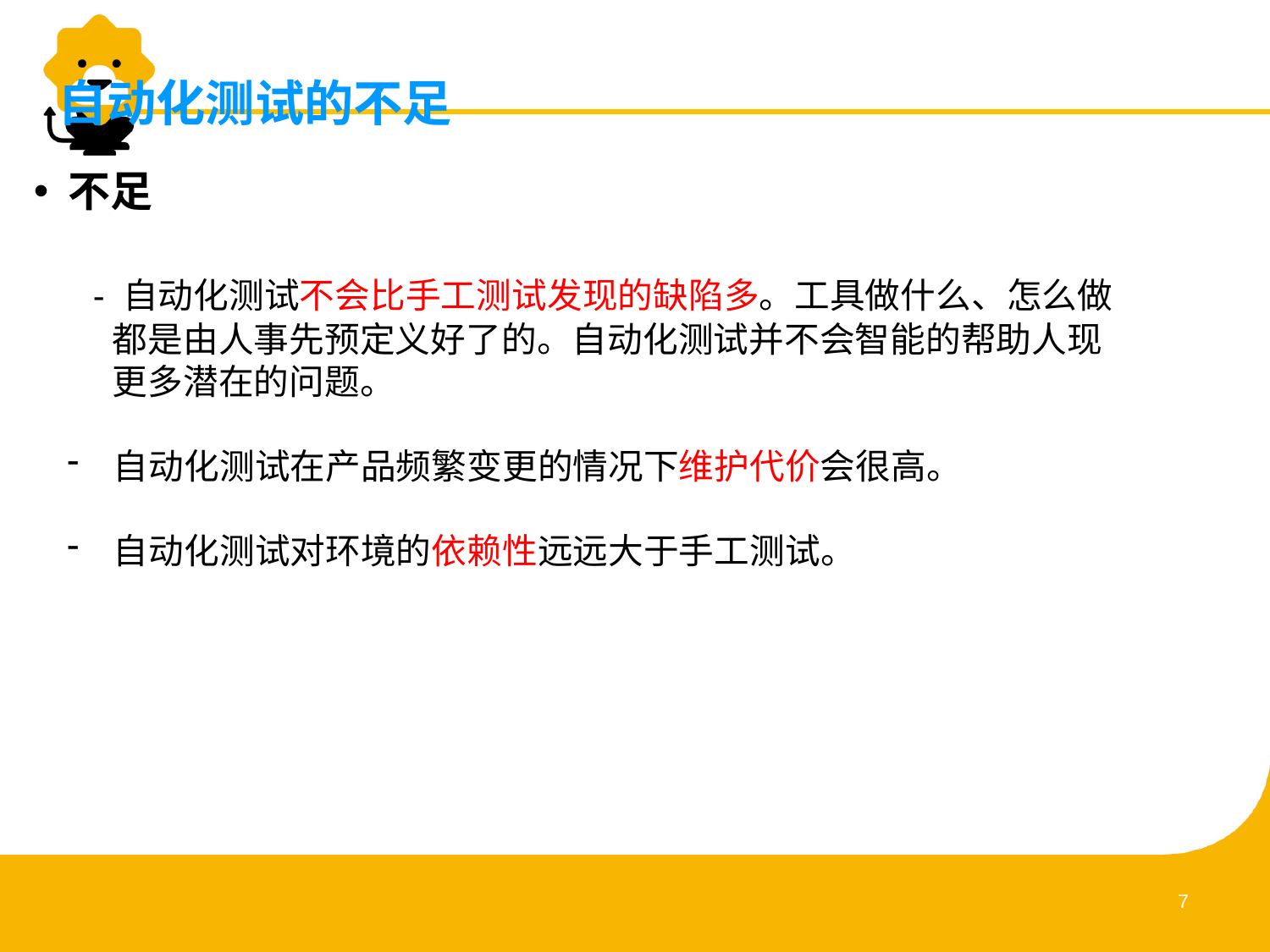

自动化测试的不足
 不足

     - 自动化测试不会比手工测试发现的缺陷多。工具做什么、怎么做
         都是由人事先预定义好了的。自动化测试并不会智能的帮助人现
         更多潜在的问题。

 自动化测试在产品频繁变更的情况下维护代价会很高。

 自动化测试对环境的依赖性远远大于手工测试。